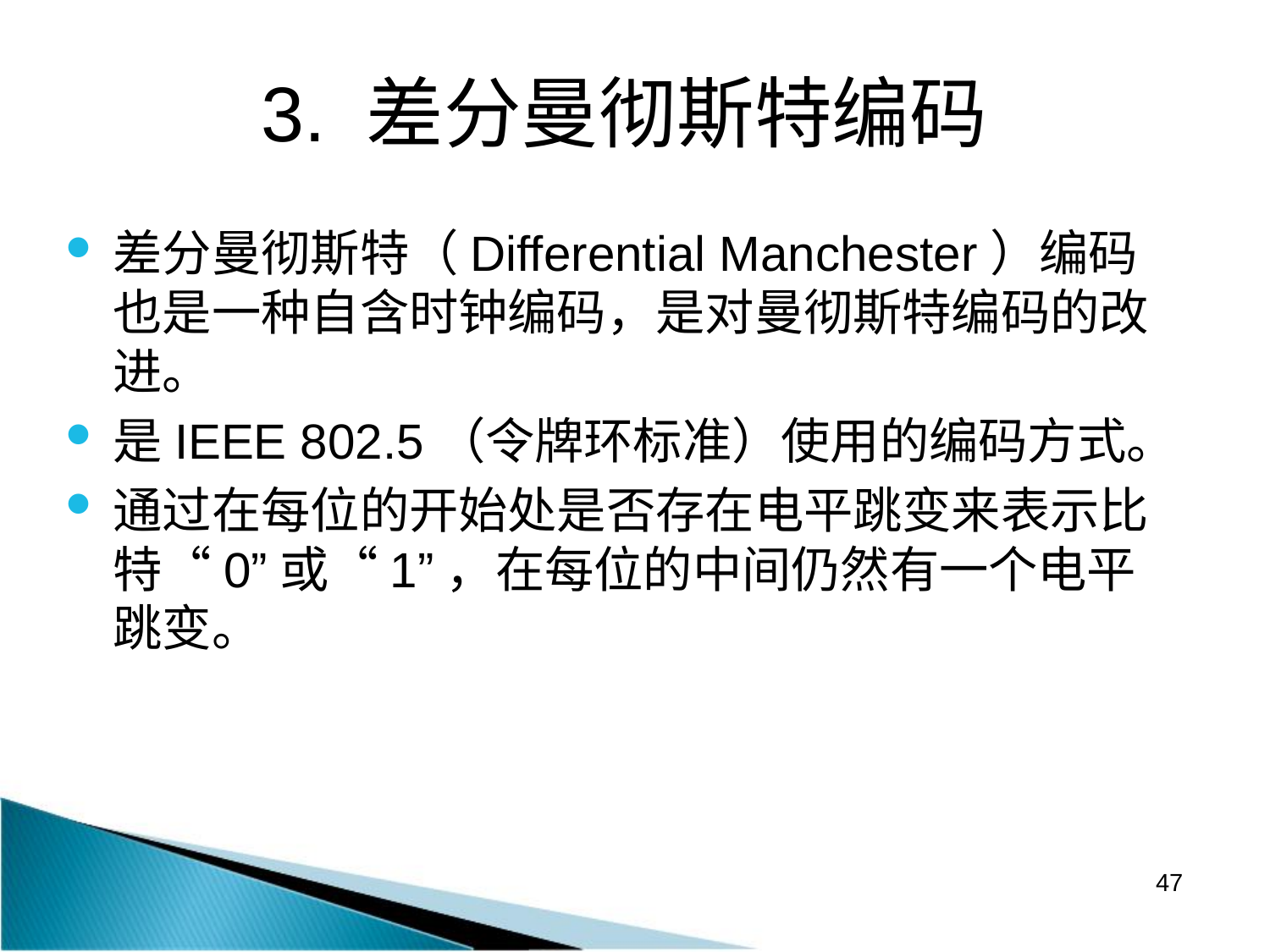

# 3. 差分曼彻斯特编码
差分曼彻斯特（Differential Manchester）编码也是一种自含时钟编码，是对曼彻斯特编码的改进。
是IEEE 802.5（令牌环标准）使用的编码方式。
通过在每位的开始处是否存在电平跳变来表示比特“0”或“1”，在每位的中间仍然有一个电平跳变。
47